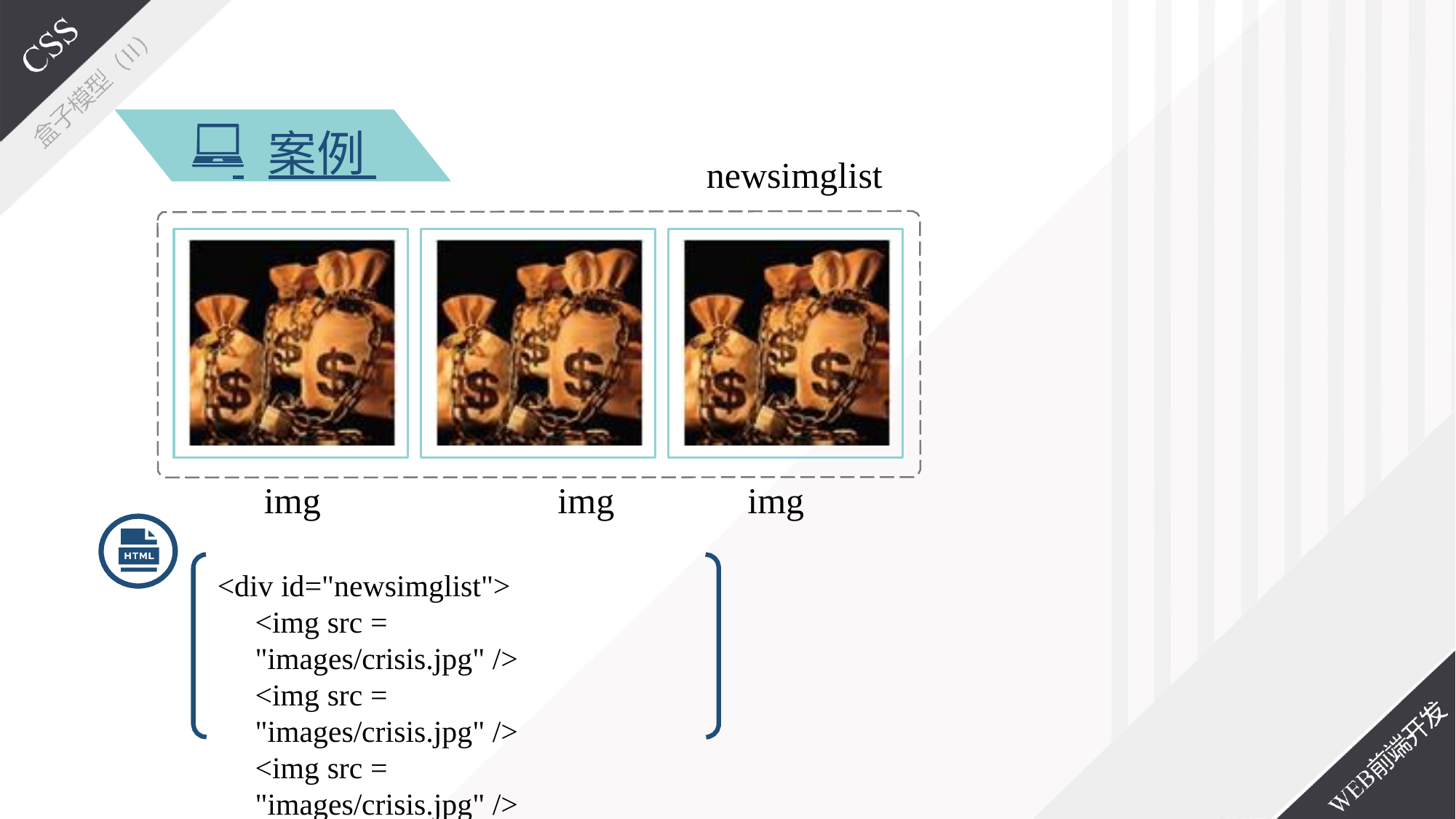

# 案例

newsimglist

img	img

<div id="newsimglist">
<img src = "images/crisis.jpg" />
<img src = "images/crisis.jpg" />
<img src = "images/crisis.jpg" />
</div>
img